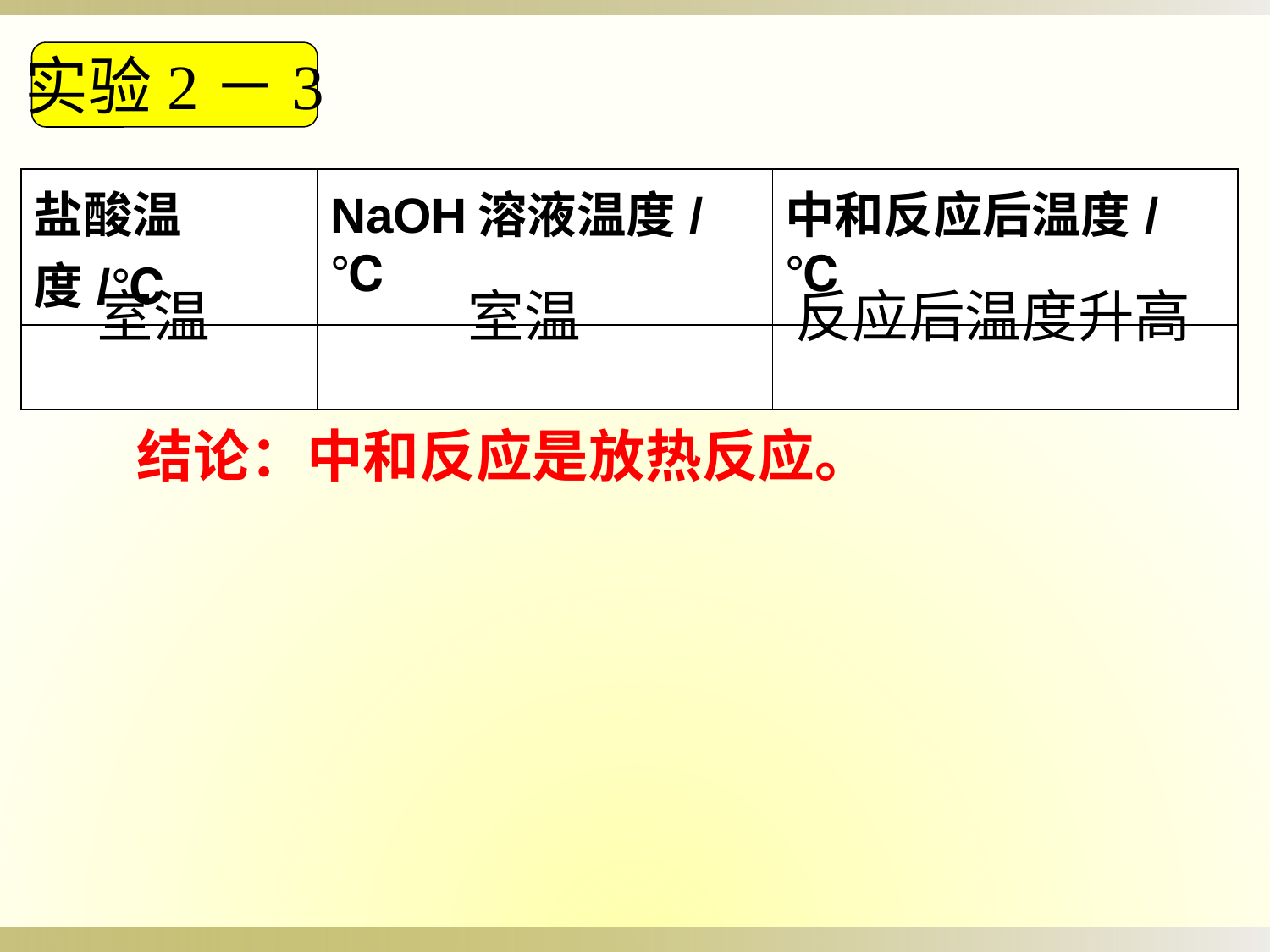

实验2－3
| 盐酸温度/℃ | NaOH溶液温度/ ℃ | 中和反应后温度/ ℃ |
| --- | --- | --- |
|  |  |  |
室温
室温
反应后温度升高
结论：中和反应是放热反应。